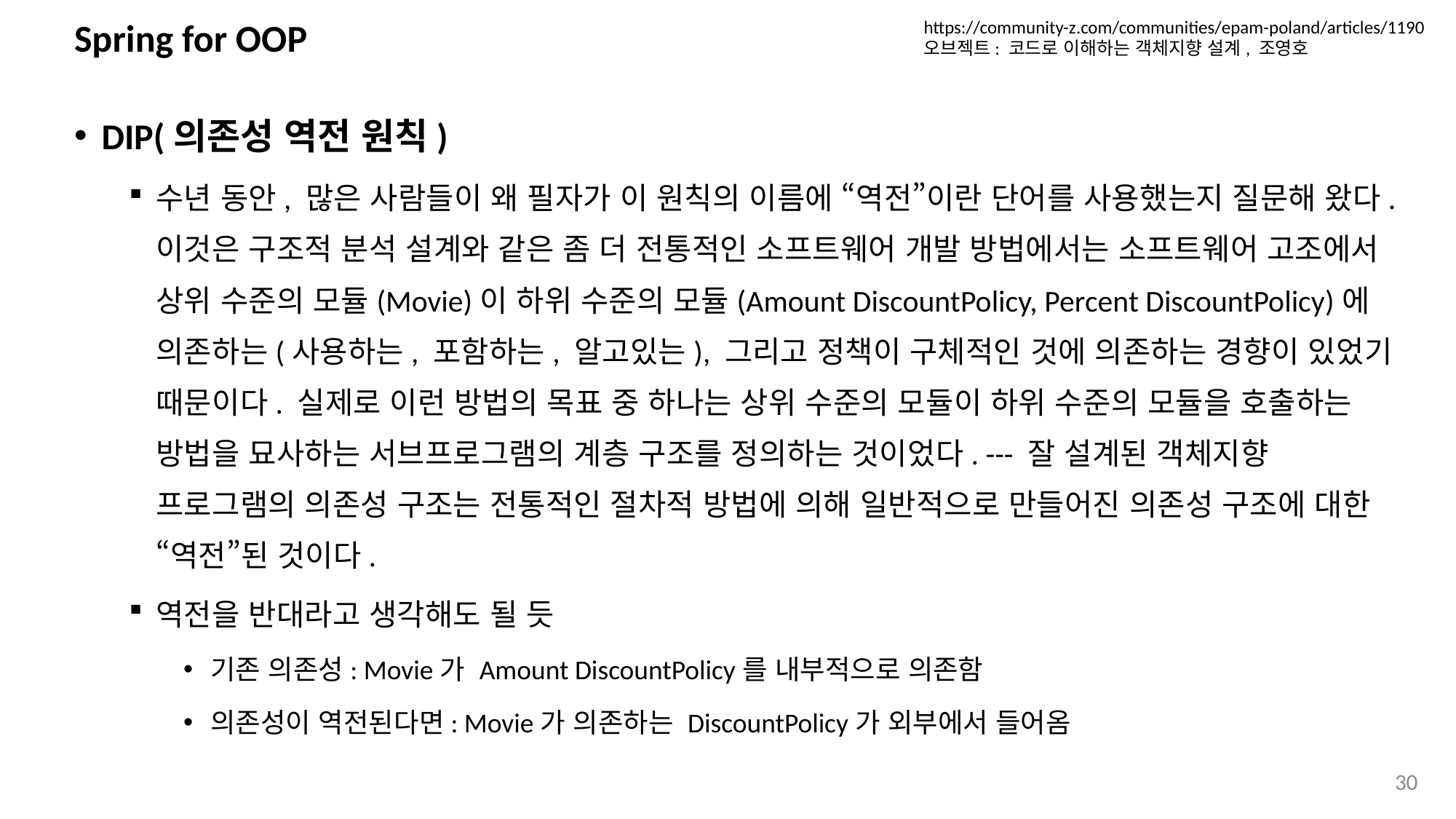

https://community-z.com/communities/epam-poland/articles/1190
오브젝트: 코드로 이해하는 객체지향 설계, 조영호
# Spring for OOP
DIP(의존성 역전 원칙)
수년 동안, 많은 사람들이 왜 필자가 이 원칙의 이름에 “역전”이란 단어를 사용했는지 질문해 왔다. 이것은 구조적 분석 설계와 같은 좀 더 전통적인 소프트웨어 개발 방법에서는 소프트웨어 고조에서 상위 수준의 모듈(Movie)이 하위 수준의 모듈(Amount DiscountPolicy, Percent DiscountPolicy)에 의존하는(사용하는, 포함하는, 알고있는), 그리고 정책이 구체적인 것에 의존하는 경향이 있었기 때문이다. 실제로 이런 방법의 목표 중 하나는 상위 수준의 모듈이 하위 수준의 모듈을 호출하는 방법을 묘사하는 서브프로그램의 계층 구조를 정의하는 것이었다. --- 잘 설계된 객체지향 프로그램의 의존성 구조는 전통적인 절차적 방법에 의해 일반적으로 만들어진 의존성 구조에 대한 “역전”된 것이다.
역전을 반대라고 생각해도 될 듯
기존 의존성: Movie가 Amount DiscountPolicy를 내부적으로 의존함
의존성이 역전된다면: Movie가 의존하는 DiscountPolicy가 외부에서 들어옴
30